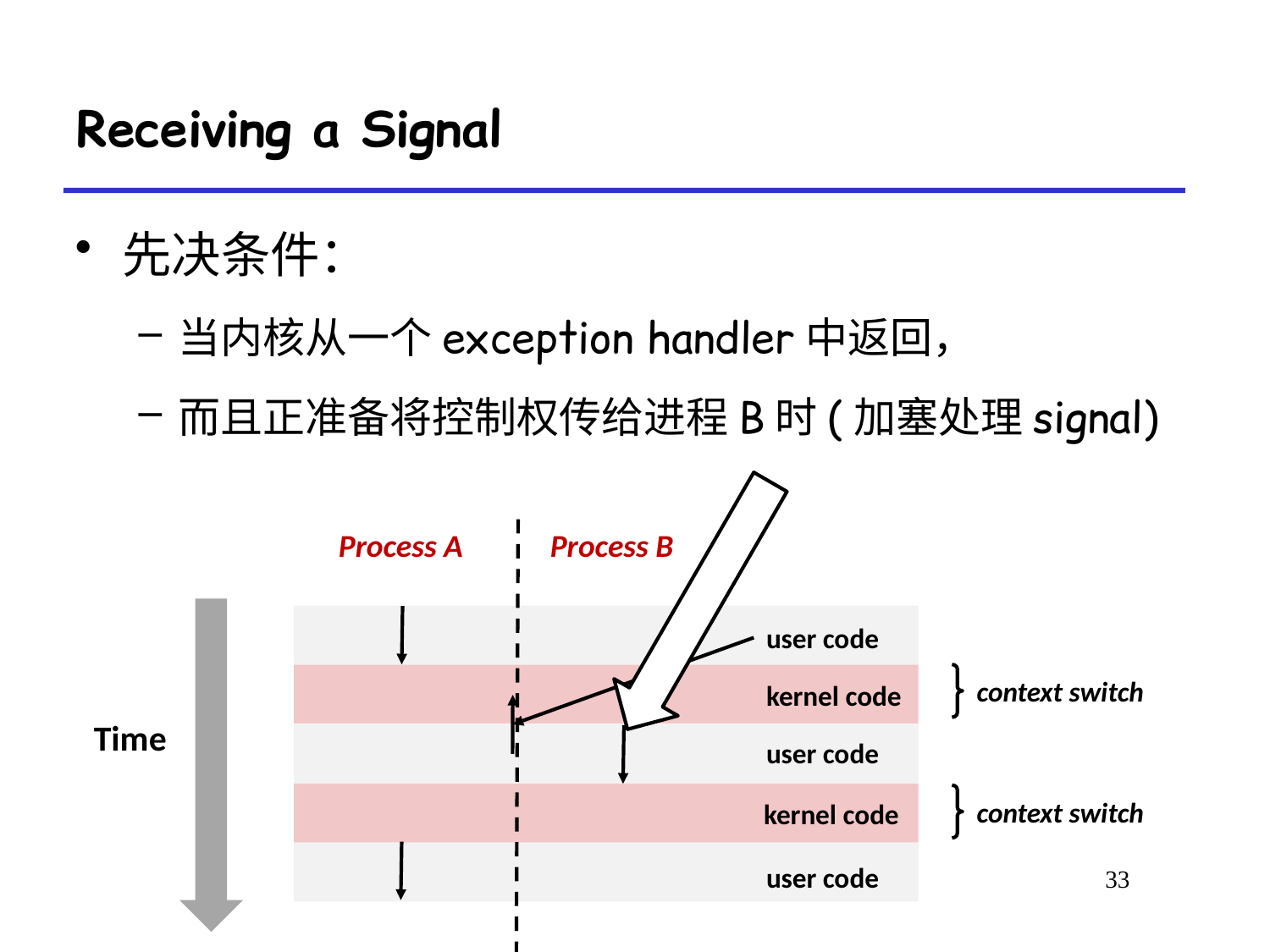

# Receiving a Signal
先决条件：
当内核从一个exception handler中返回，
而且正准备将控制权传给进程B时(加塞处理signal)

Process A

Process B

user code

context switch
kernel code
Time

user code

context switch
kernel code

user code
33